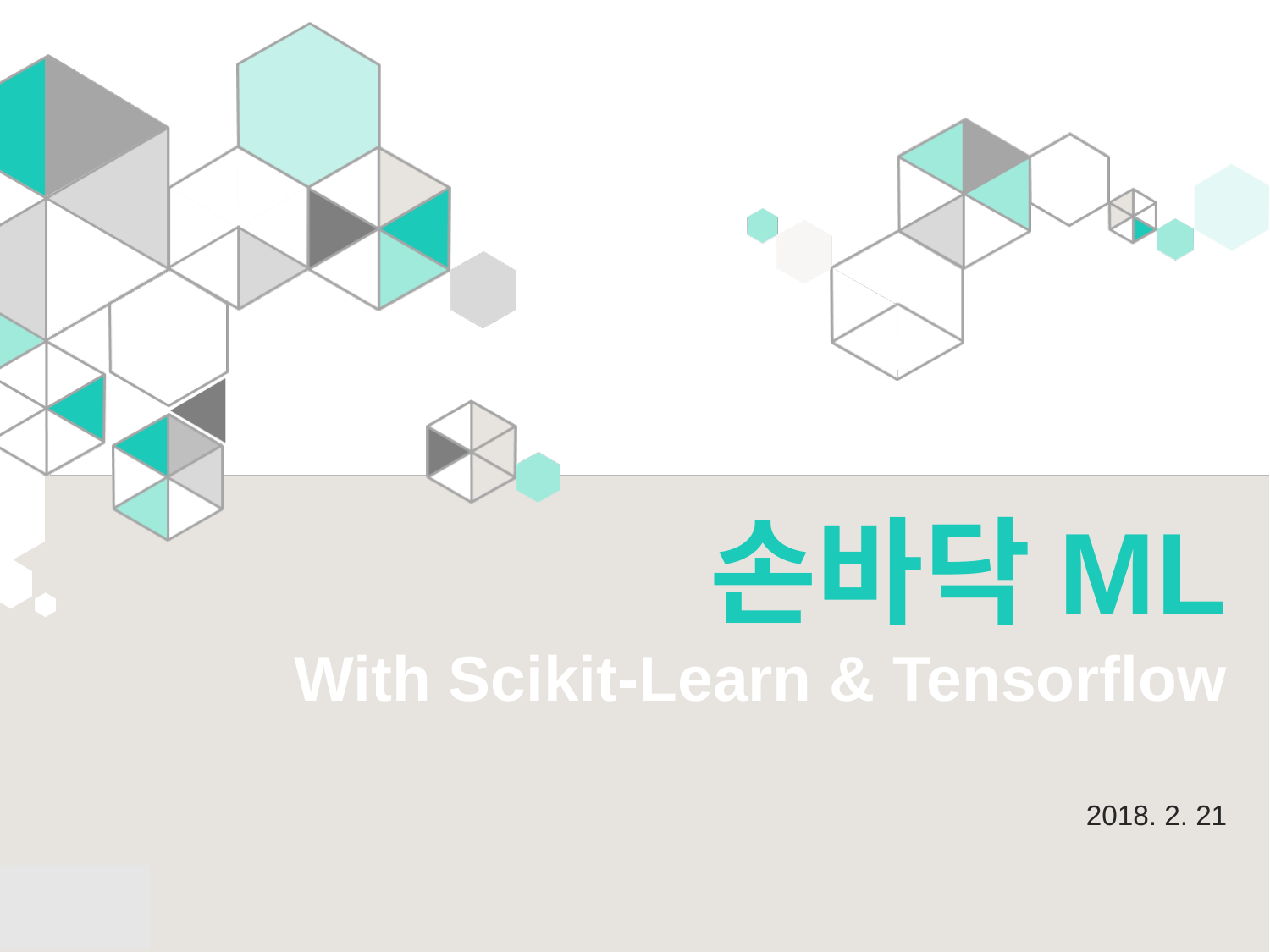

손바닥ML
With Scikit-Learn & Tensorflow
2018. 2. 21